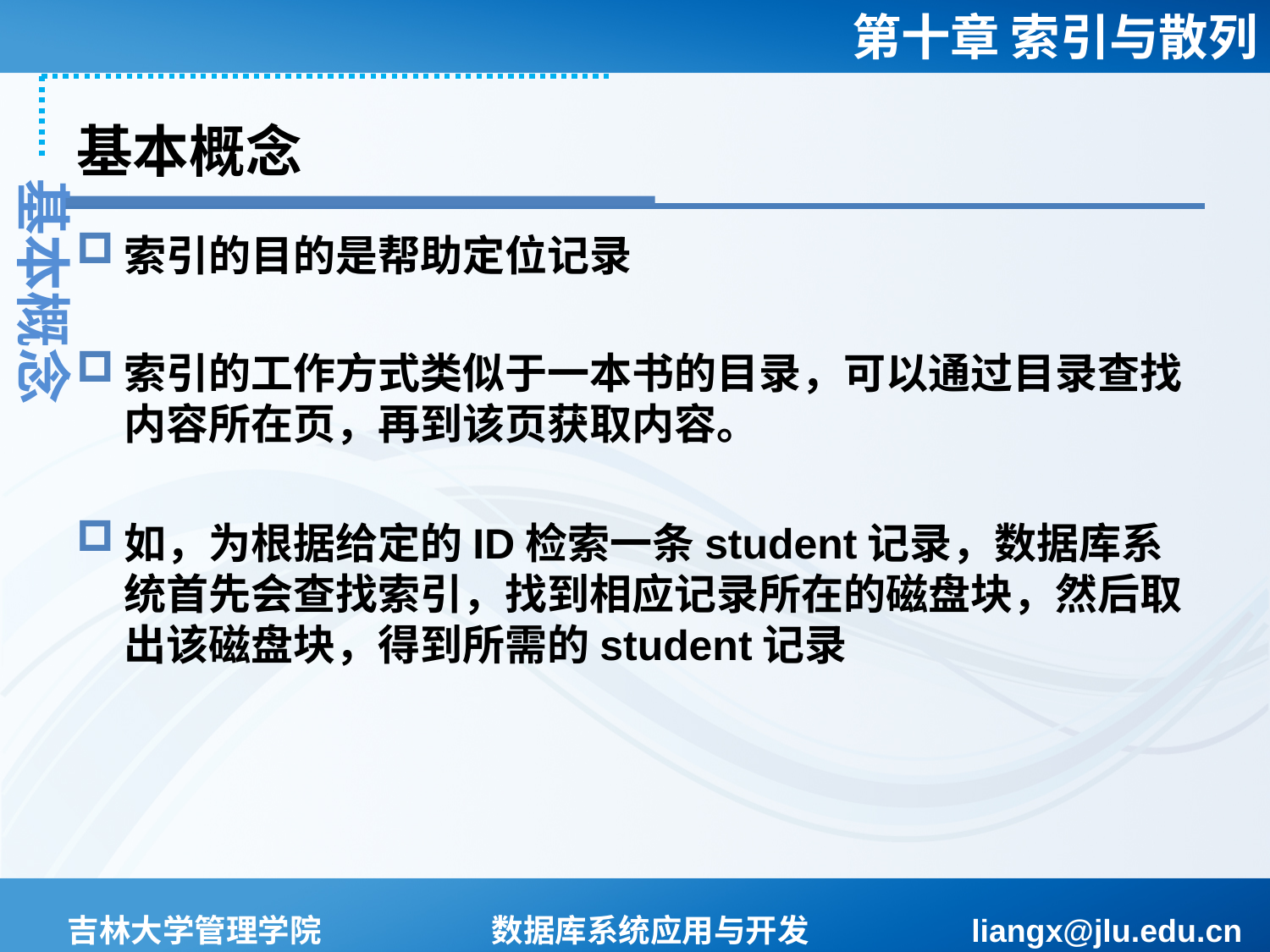

# 基本概念
基本概念
索引的目的是帮助定位记录

索引的工作方式类似于一本书的目录，可以通过目录查找内容所在页，再到该页获取内容。

如，为根据给定的ID检索一条student记录，数据库系统首先会查找索引，找到相应记录所在的磁盘块，然后取出该磁盘块，得到所需的student记录